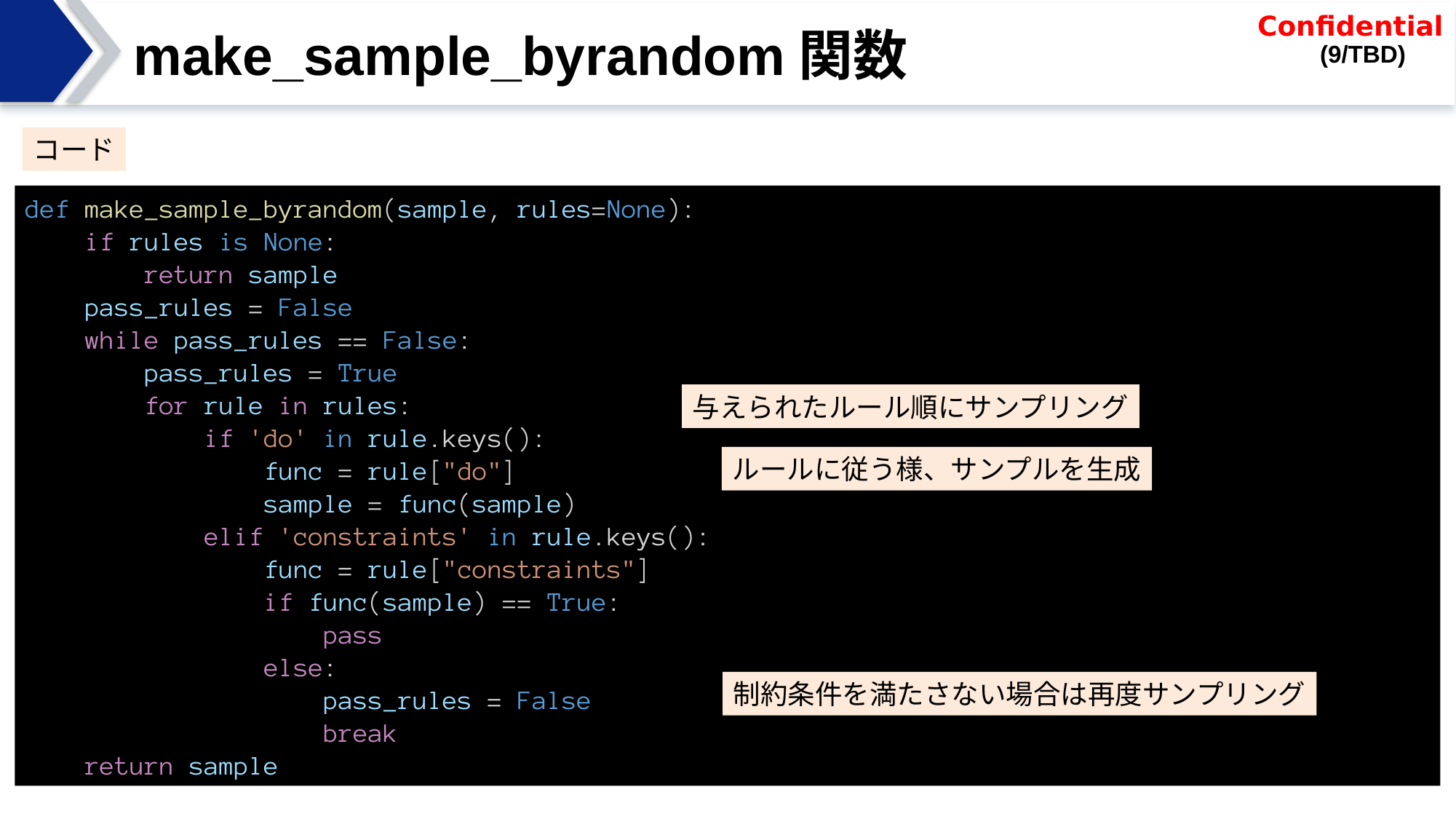

# make_sample_byrandom関数
コード
def make_sample_byrandom(sample, rules=None):
    if rules is None:
        return sample
    pass_rules = False
    while pass_rules == False:
        pass_rules = True
        for rule in rules:
            if 'do' in rule.keys():
                func = rule["do"]
                sample = func(sample)
            elif 'constraints' in rule.keys():
                func = rule["constraints"]
                if func(sample) == True:
                    pass
                else:
                    pass_rules = False
                    break
    return sample
与えられたルール順にサンプリング
ルールに従う様、サンプルを生成
制約条件を満たさない場合は再度サンプリング